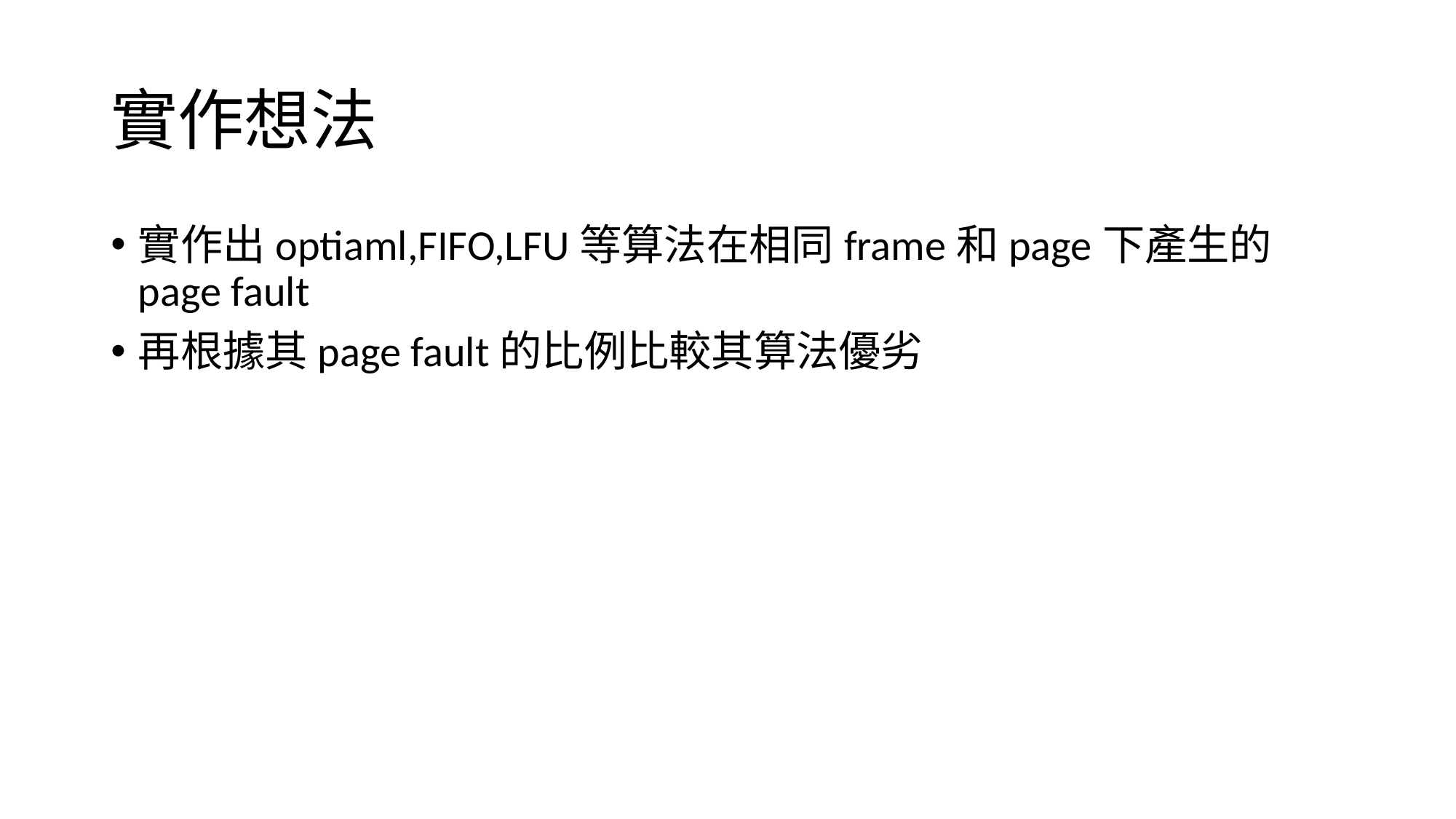

# 實作想法
實作出optiaml,FIFO,LFU等算法在相同frame和page下產生的page fault
再根據其page fault的比例比較其算法優劣